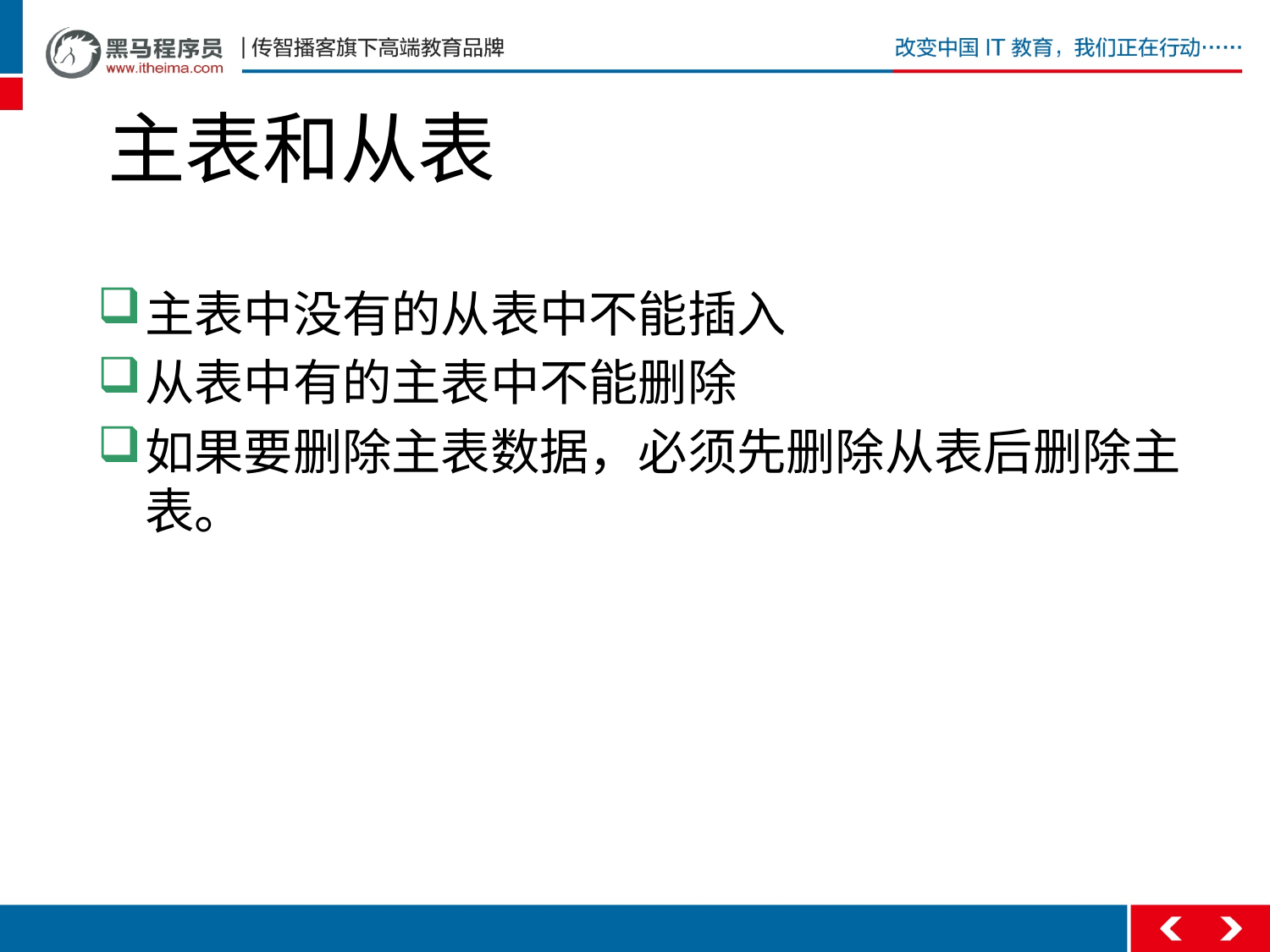

# 主表和从表
主表中没有的从表中不能插入
从表中有的主表中不能删除
如果要删除主表数据，必须先删除从表后删除主表。